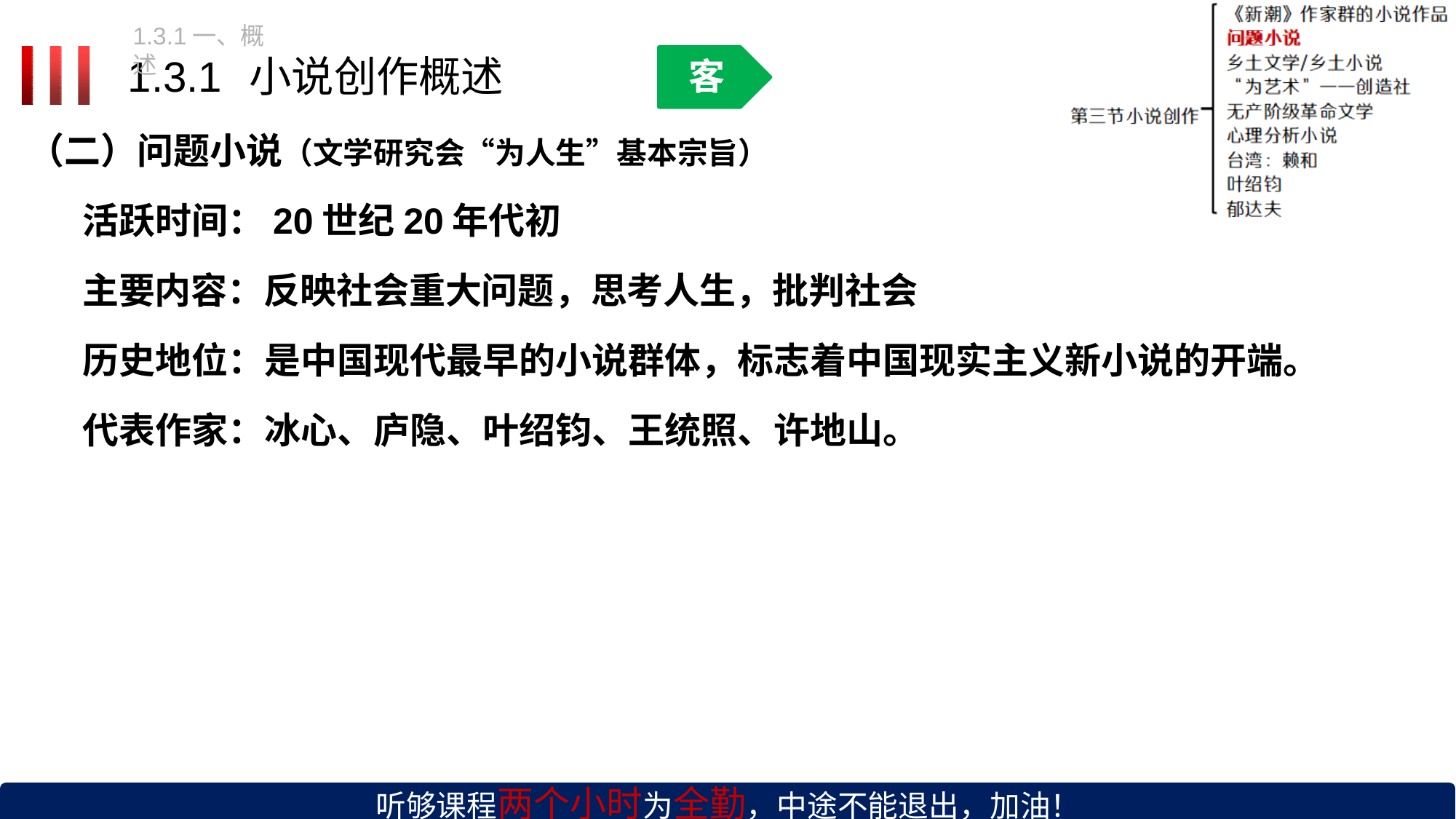

1.3.1一、概述

# 1.3.1	小说创作概述
客
（二）问题小说（文学研究会“为人生”基本宗旨）
活跃时间：20世纪20年代初
主要内容：反映社会重大问题，思考人生，批判社会
历史地位：是中国现代最早的小说群体，标志着中国现实主义新小说的开端。 代表作家：冰心、庐隐、叶绍钧、王统照、许地山。

听够课程两个小时为全勤，中途不能退出，加油！